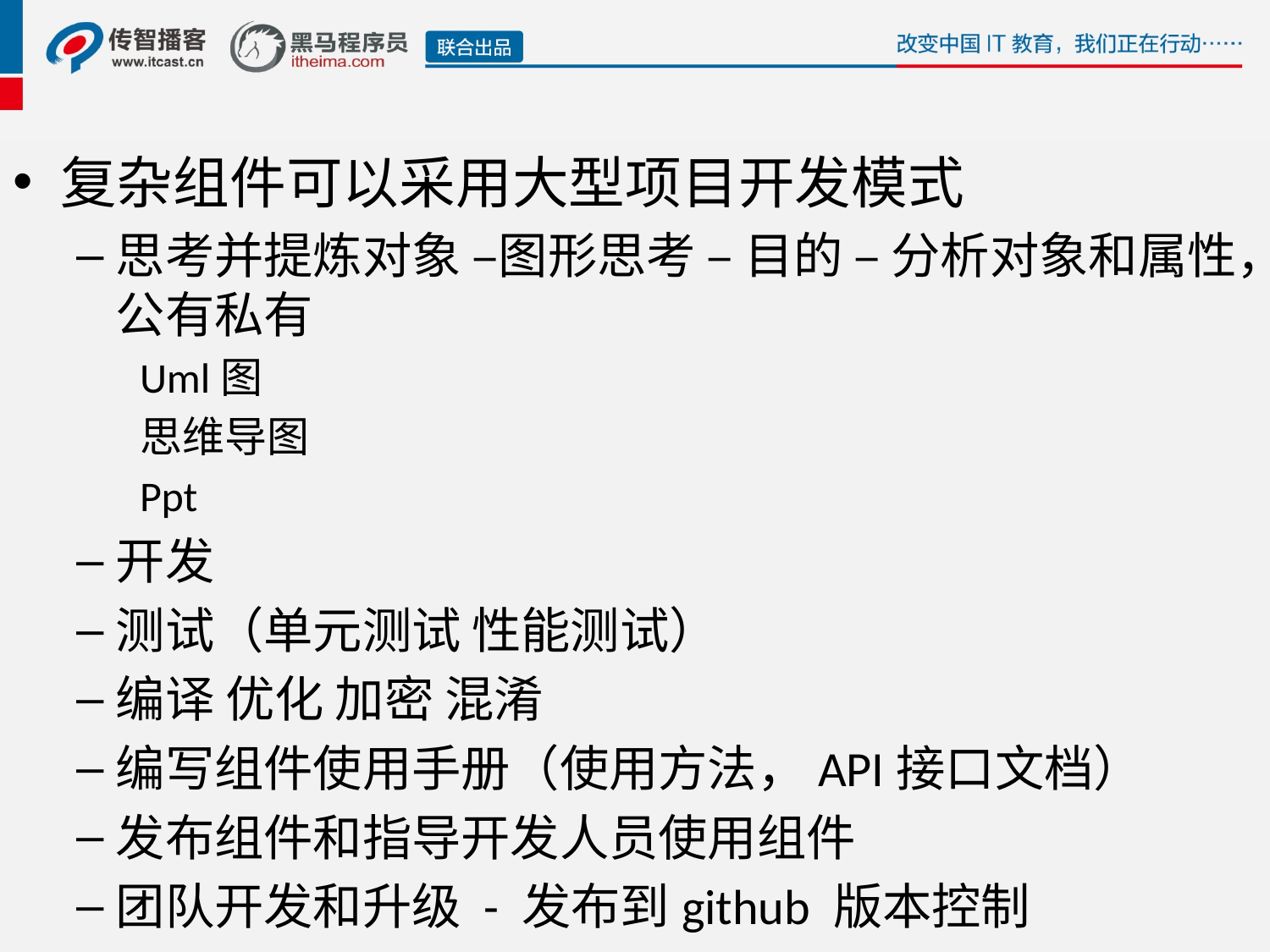

#
复杂组件可以采用大型项目开发模式
思考并提炼对象 –图形思考 – 目的 – 分析对象和属性，公有私有
Uml图
思维导图
Ppt
开发
测试（单元测试 性能测试）
编译 优化 加密 混淆
编写组件使用手册（使用方法，API接口文档）
发布组件和指导开发人员使用组件
团队开发和升级 - 发布到github 版本控制